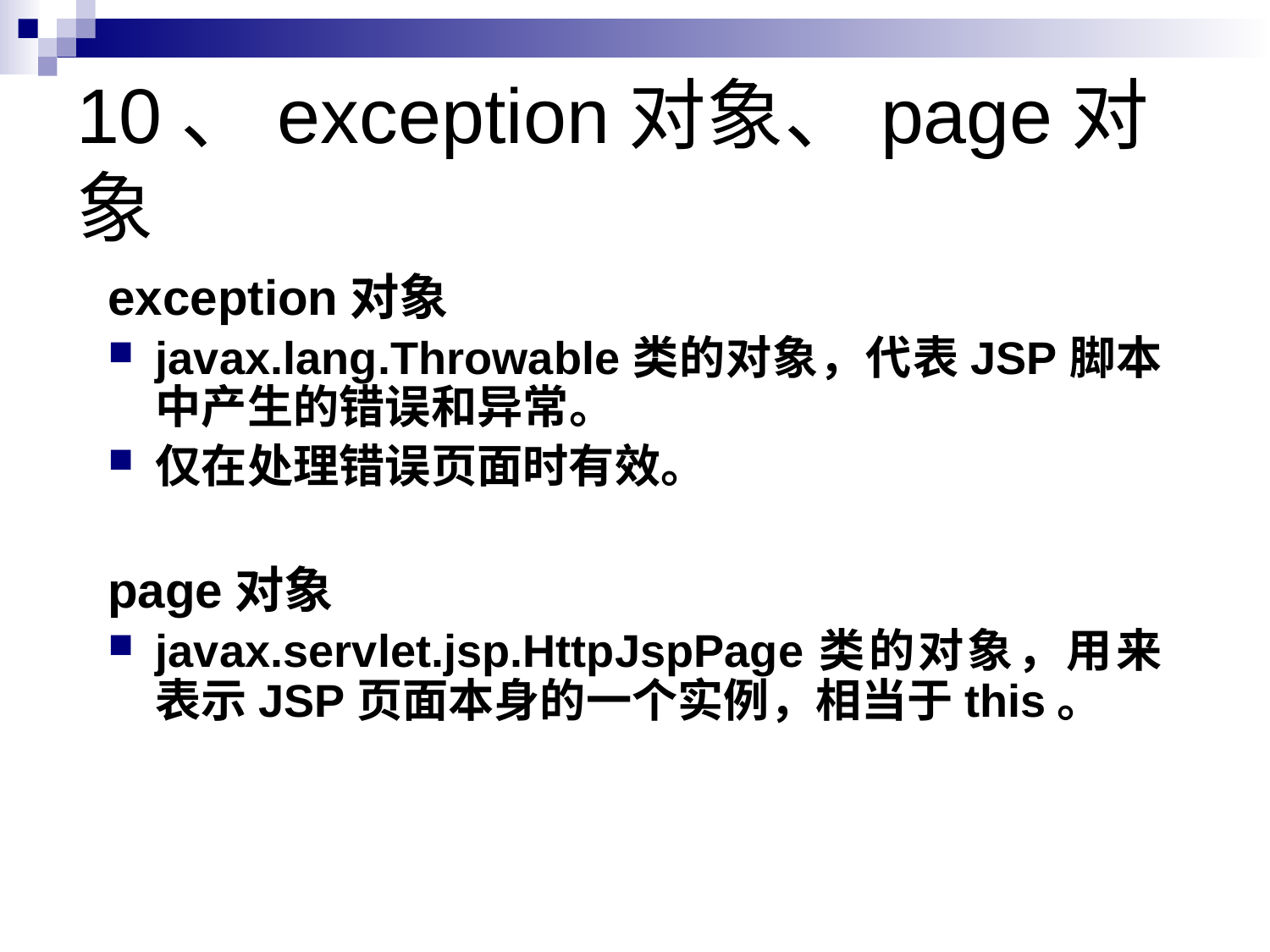

# 10、exception对象、page对象
exception对象
javax.lang.Throwable类的对象，代表JSP脚本中产生的错误和异常。
仅在处理错误页面时有效。

page对象
javax.servlet.jsp.HttpJspPage类的对象，用来表示JSP页面本身的一个实例，相当于this。

43